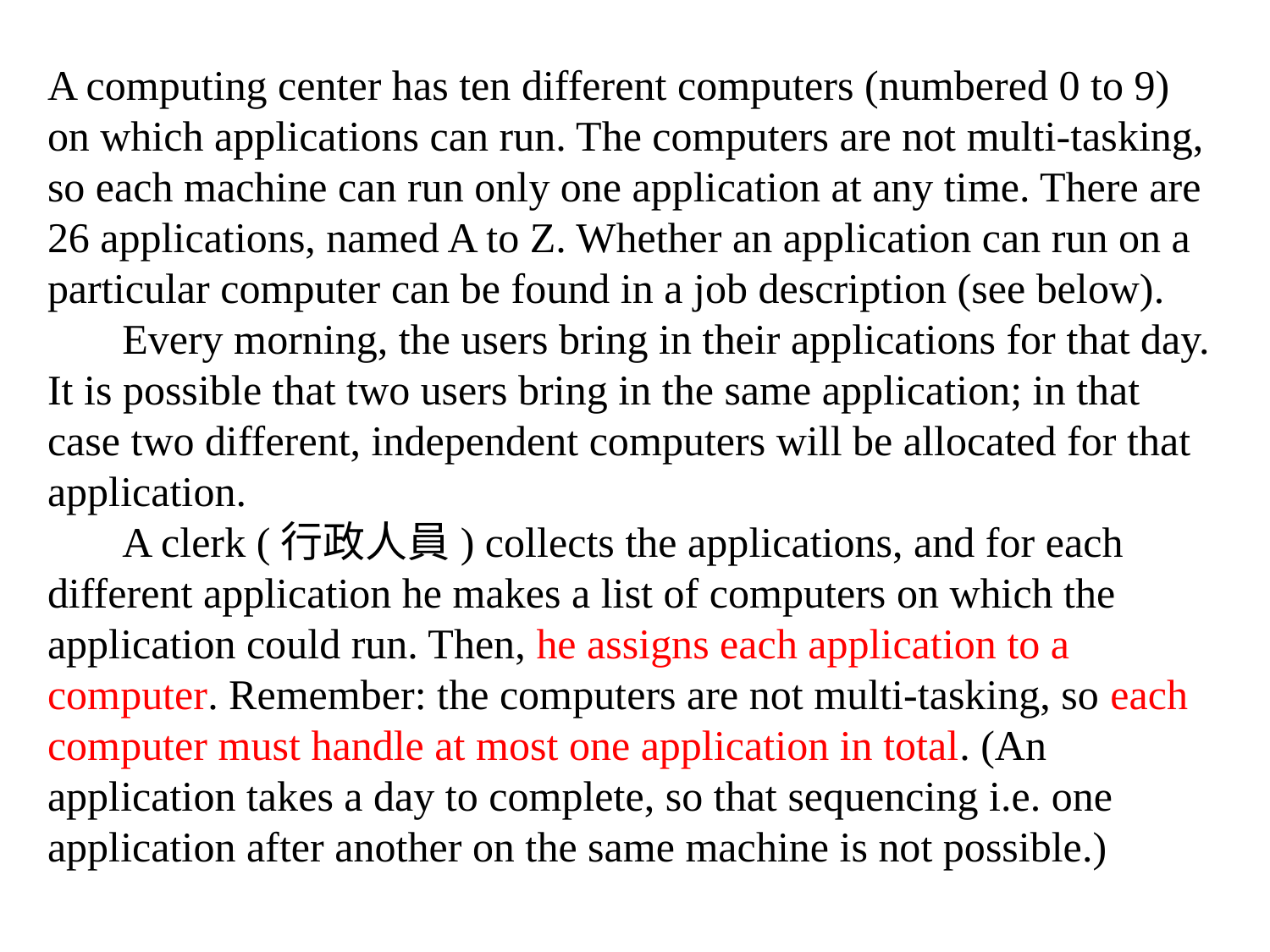

A computing center has ten different computers (numbered 0 to 9) on which applications can run. The computers are not multi-tasking, so each machine can run only one application at any time. There are 26 applications, named A to Z. Whether an application can run on a particular computer can be found in a job description (see below).
Every morning, the users bring in their applications for that day. It is possible that two users bring in the same application; in that case two different, independent computers will be allocated for that application.
A clerk (行政人員) collects the applications, and for each different application he makes a list of computers on which the application could run. Then, he assigns each application to a computer. Remember: the computers are not multi-tasking, so each computer must handle at most one application in total. (An application takes a day to complete, so that sequencing i.e. one application after another on the same machine is not possible.)